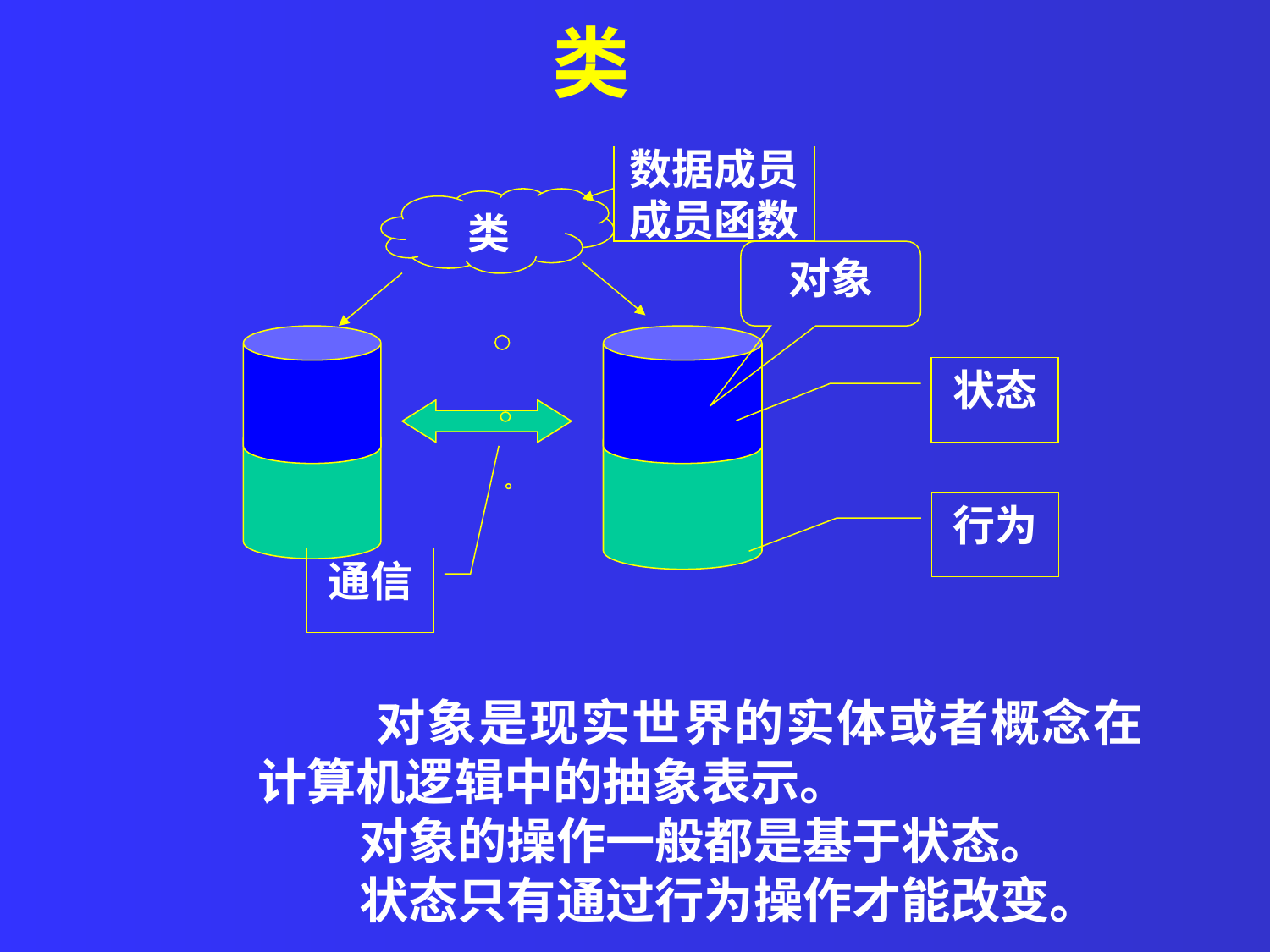

类
数据成员
成员函数
类

对象

状态

行为
通信
        对象是现实世界的实体或者概念在计算机逻辑中的抽象表示。
        对象的操作一般都是基于状态。
        状态只有通过行为操作才能改变。